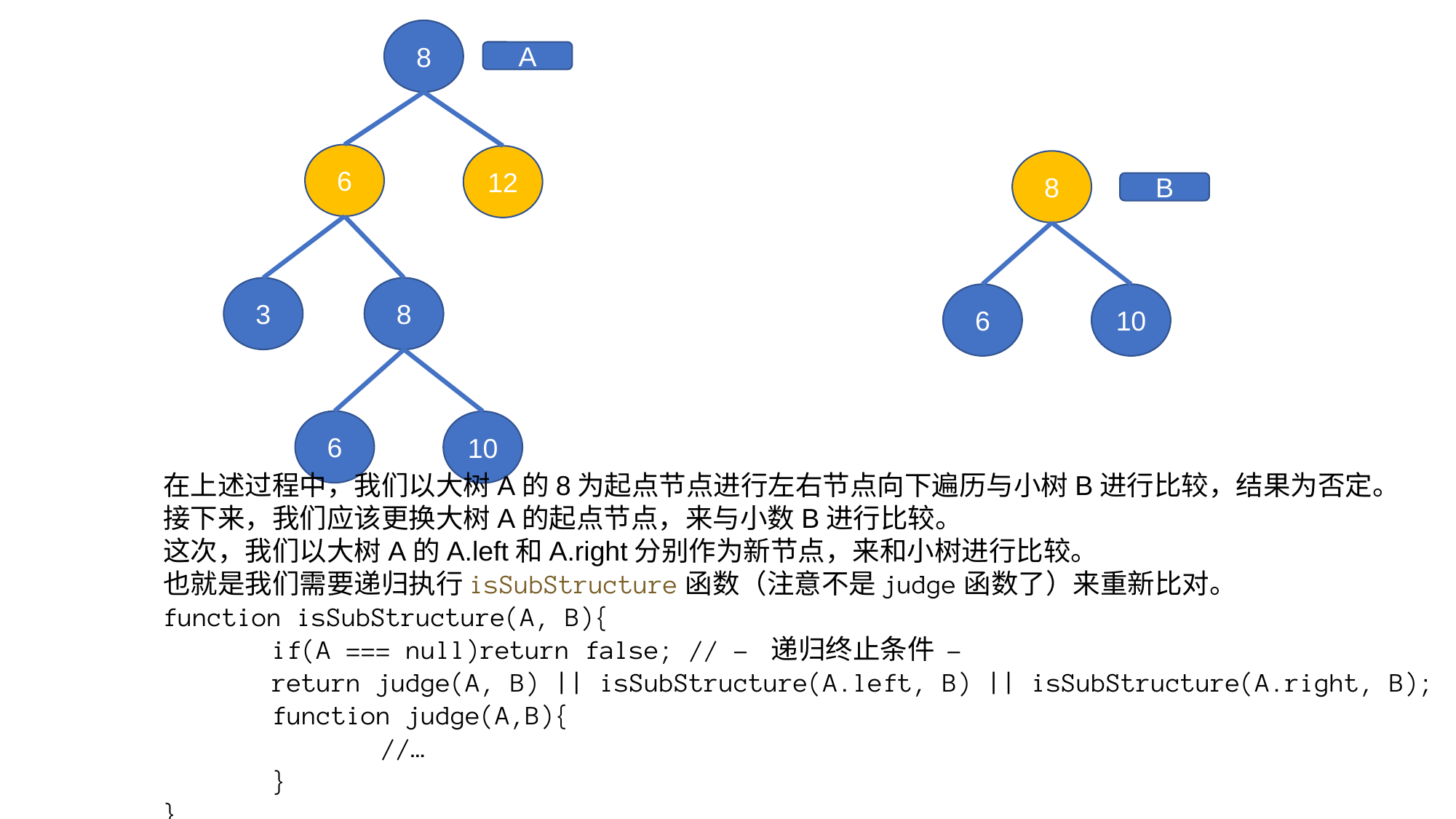

8
A
6
12
8
B
8
3
6
10
6
10
在上述过程中，我们以大树A的8为起点节点进行左右节点向下遍历与小树B进行比较，结果为否定。
接下来，我们应该更换大树A的起点节点，来与小数B进行比较。
这次，我们以大树A的A.left和A.right分别作为新节点，来和小树进行比较。
也就是我们需要递归执行isSubStructure函数（注意不是judge函数了）来重新比对。
function isSubStructure(A, B){
	if(A === null)return false; // - 递归终止条件 -
	return judge(A, B) || isSubStructure(A.left, B) || isSubStructure(A.right, B);
	function judge(A,B){
		//…
	}
}